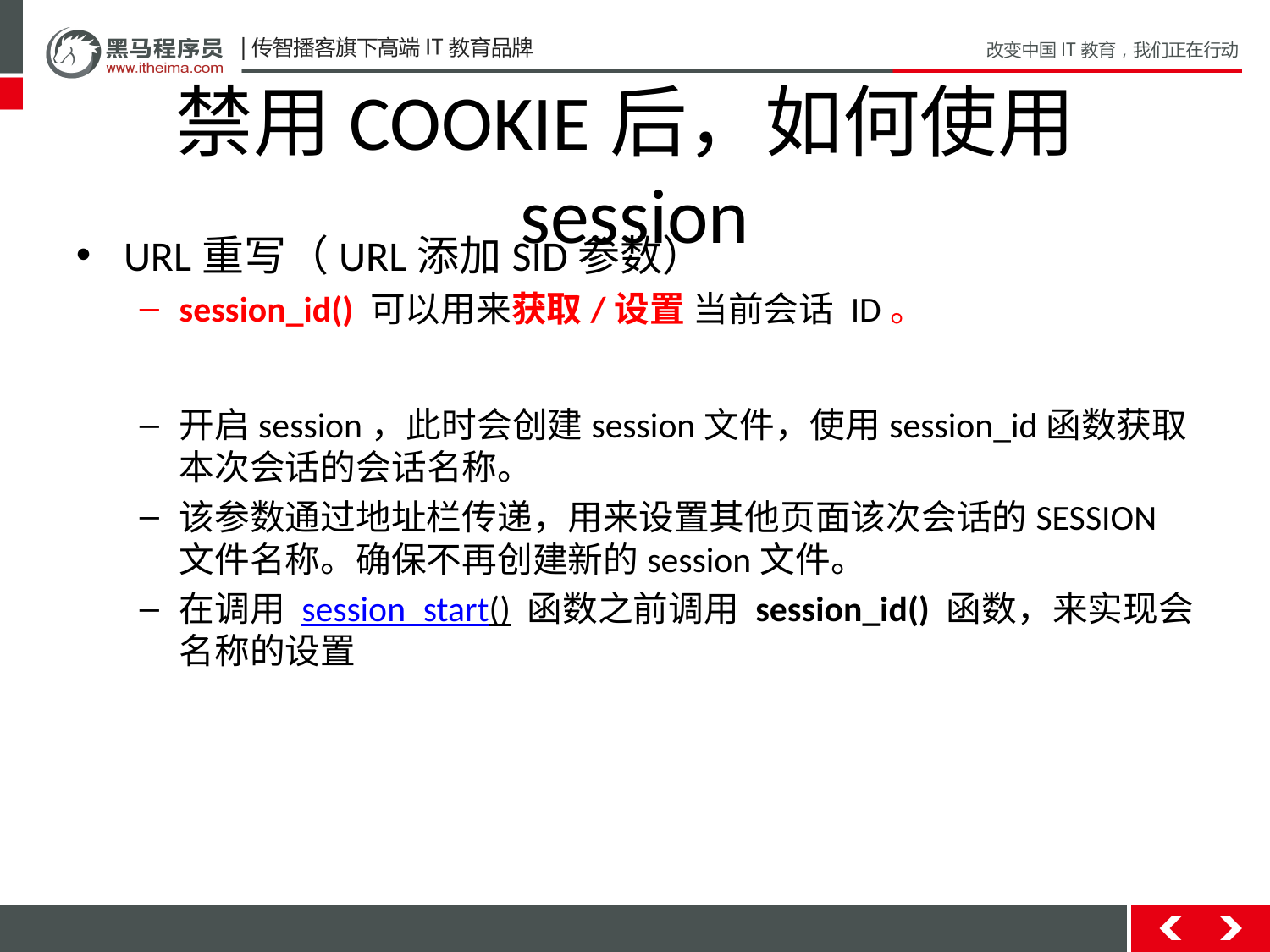

# 禁用COOKIE后，如何使用session
URL重写（URL添加SID参数）
session_id() 可以用来获取/设置 当前会话 ID。

开启session，此时会创建session文件，使用session_id函数获取本次会话的会话名称。
该参数通过地址栏传递，用来设置其他页面该次会话的SESSION文件名称。确保不再创建新的session文件。
在调用 session_start() 函数之前调用 session_id() 函数，来实现会名称的设置